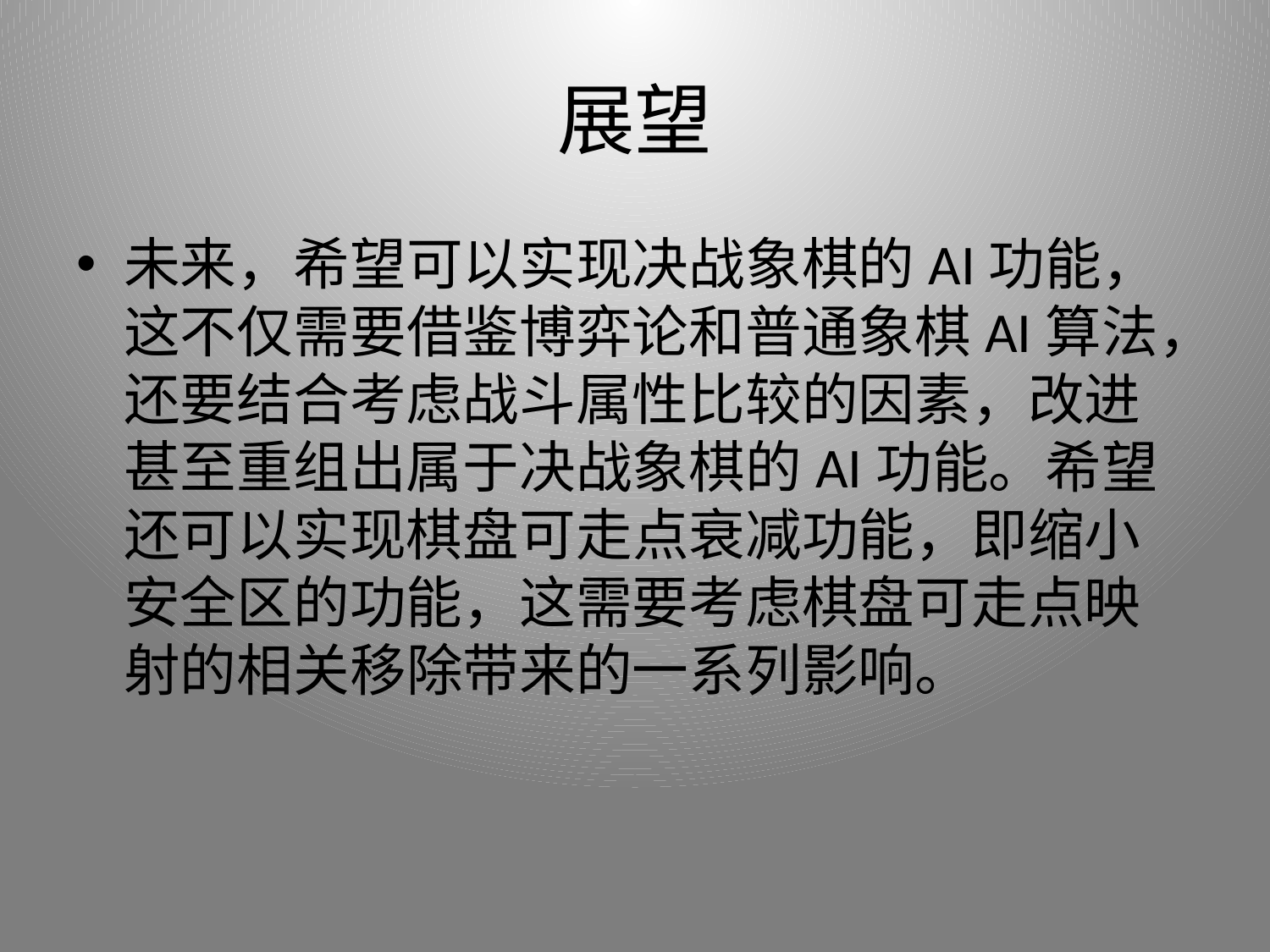

# 展望
未来，希望可以实现决战象棋的AI功能，这不仅需要借鉴博弈论和普通象棋AI算法，还要结合考虑战斗属性比较的因素，改进甚至重组出属于决战象棋的AI功能。希望还可以实现棋盘可走点衰减功能，即缩小安全区的功能，这需要考虑棋盘可走点映射的相关移除带来的一系列影响。